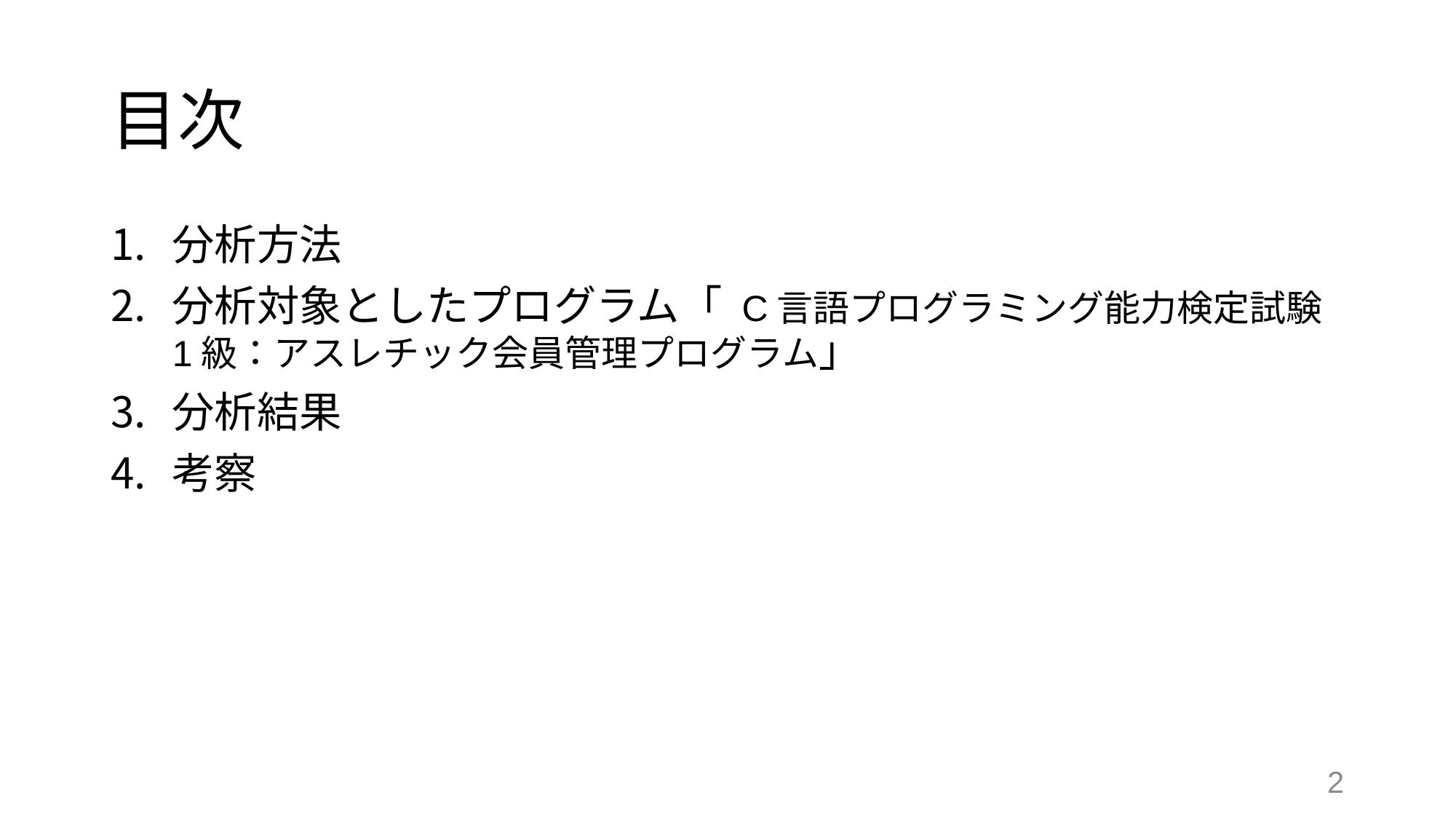

# 目次
分析方法
分析対象としたプログラム「 C言語プログラミング能力検定試験1級：アスレチック会員管理プログラム」
分析結果
考察
2